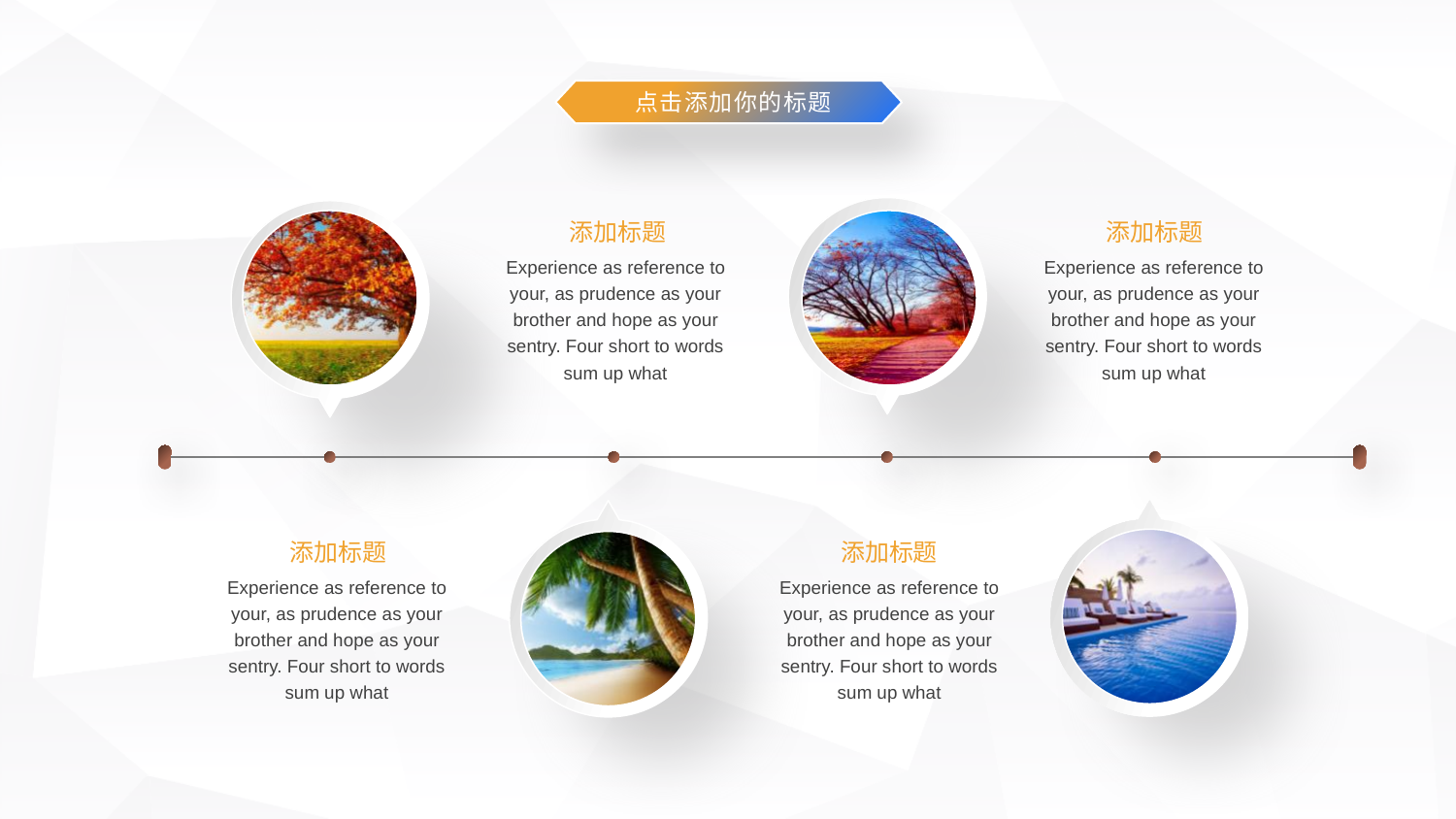

点击添加你的标题

添加标题
添加标题
Experience as reference to your, as prudence as your brother and hope as your sentry. Four short to words sum up what
Experience as reference to your, as prudence as your brother and hope as your sentry. Four short to words sum up what
63%

### Chart

| Category |
|---|
添加标题

添加标题
Experience as reference to your, as prudence as your brother and hope as your sentry. Four short to words sum up what
Experience as reference to your, as prudence as your brother and hope as your sentry. Four short to words sum up what